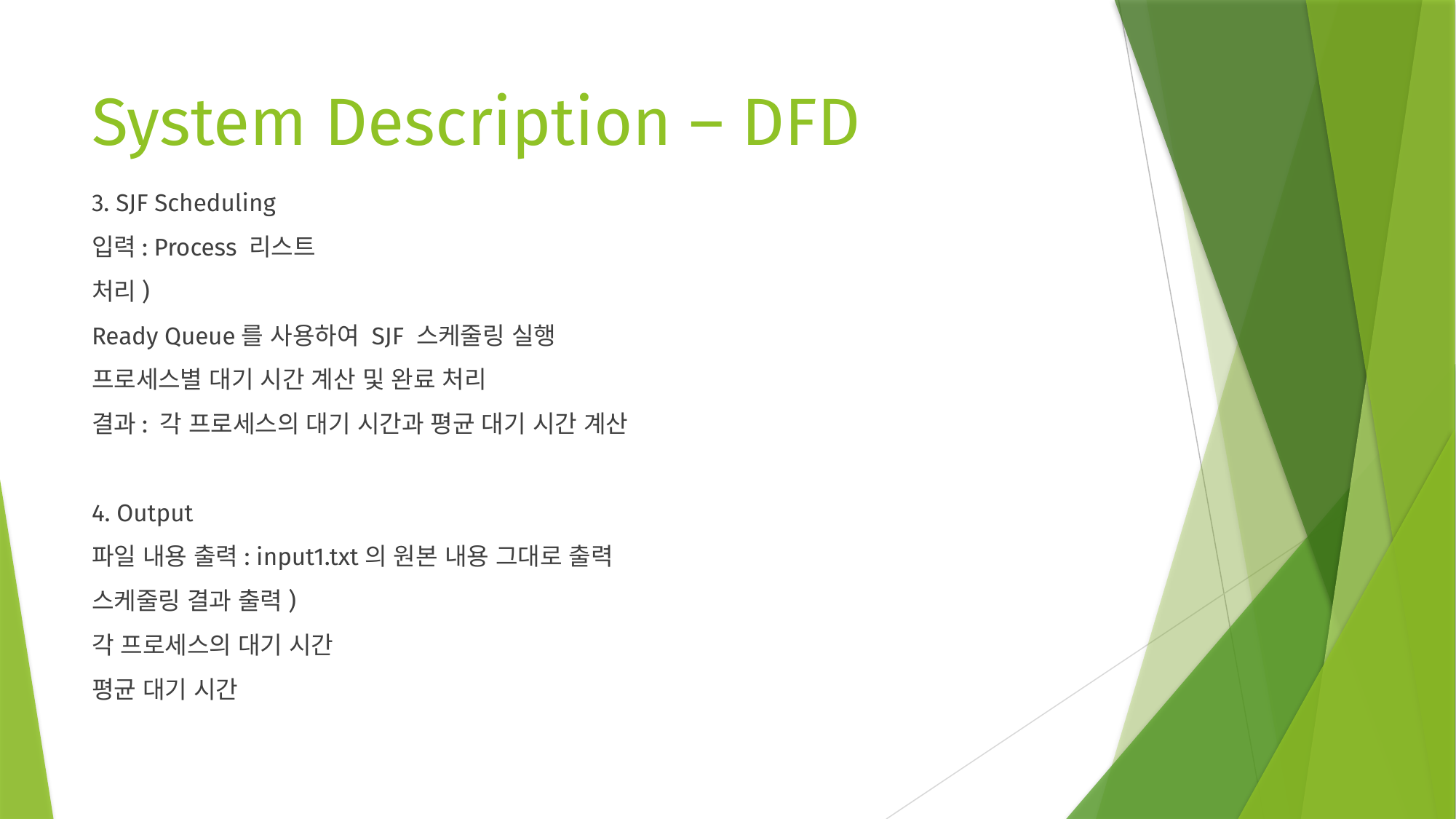

# System Description – DFD
3. SJF Scheduling
입력: Process 리스트
처리)
Ready Queue를 사용하여 SJF 스케줄링 실행
프로세스별 대기 시간 계산 및 완료 처리
결과: 각 프로세스의 대기 시간과 평균 대기 시간 계산

4. Output
파일 내용 출력: input1.txt의 원본 내용 그대로 출력
스케줄링 결과 출력)
각 프로세스의 대기 시간
평균 대기 시간